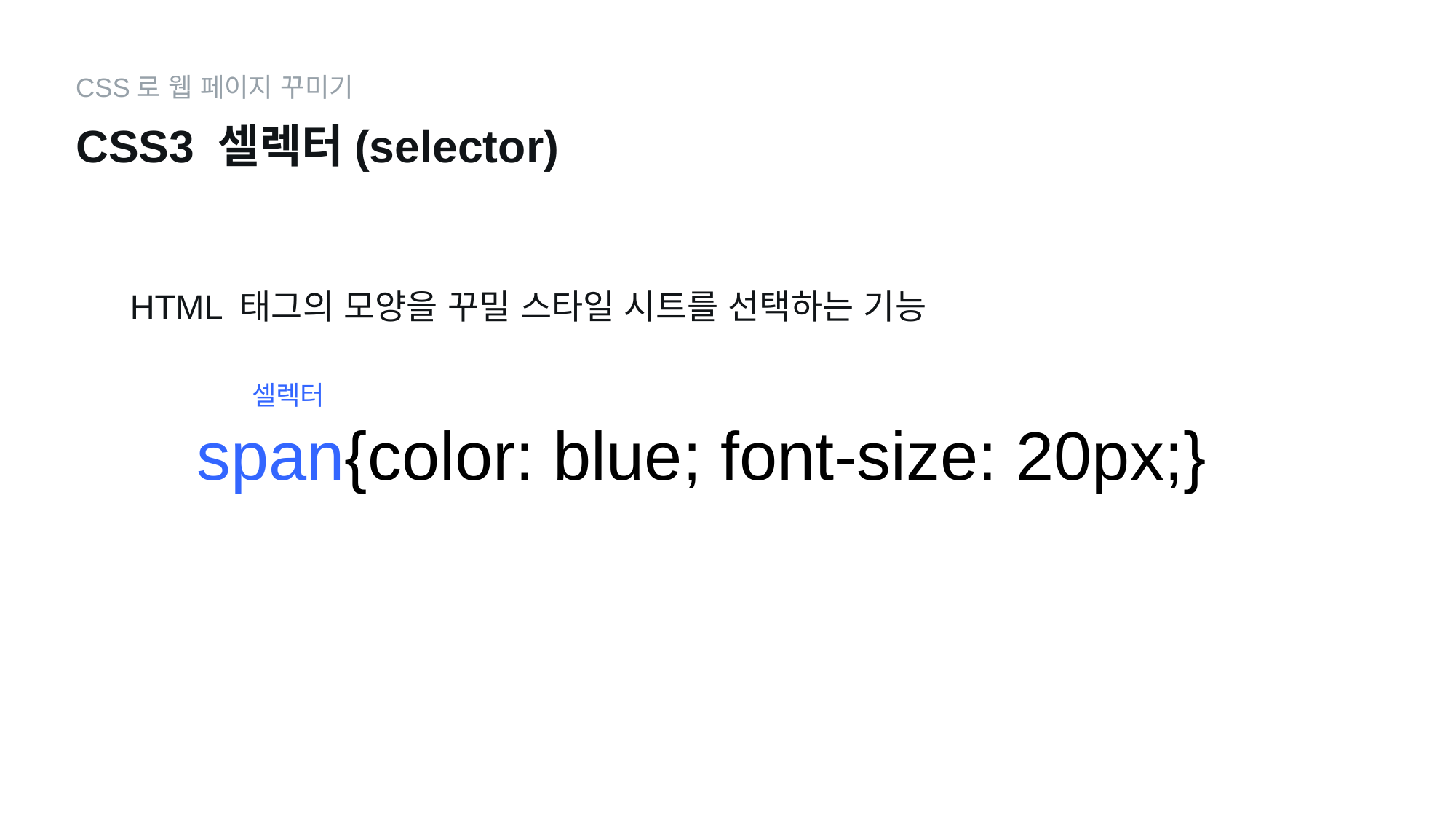

CSS로 웹 페이지 꾸미기
CSS3 셀렉터(selector)
HTML 태그의 모양을 꾸밀 스타일 시트를 선택하는 기능
셀렉터
span{color: blue; font-size: 20px;}